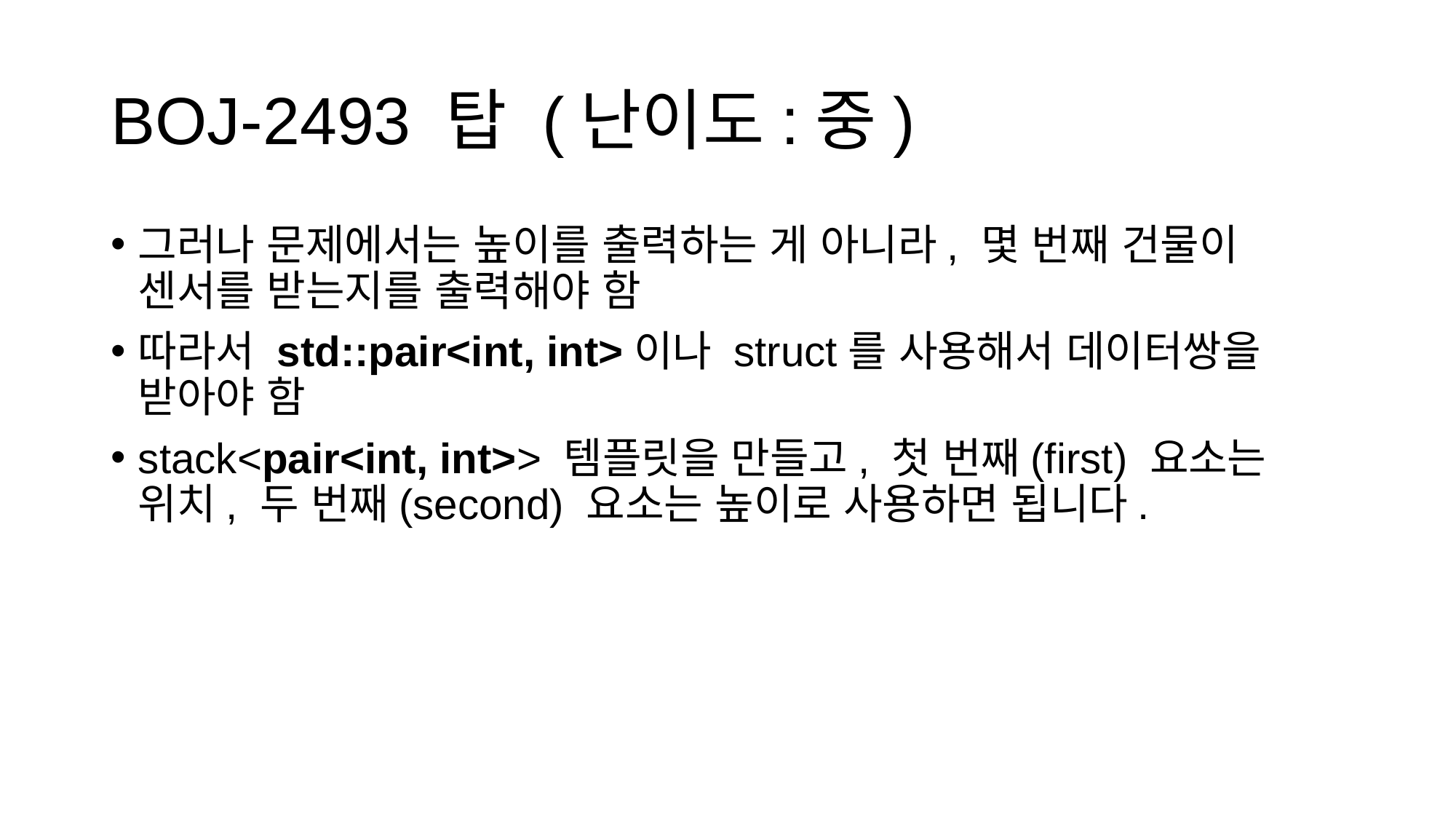

# BOJ-2493 탑 (난이도:중)
그러나 문제에서는 높이를 출력하는 게 아니라, 몇 번째 건물이 센서를 받는지를 출력해야 함
따라서 std::pair<int, int>이나 struct를 사용해서 데이터쌍을 받아야 함
stack<pair<int, int>> 템플릿을 만들고, 첫 번째(first) 요소는 위치, 두 번째(second) 요소는 높이로 사용하면 됩니다.